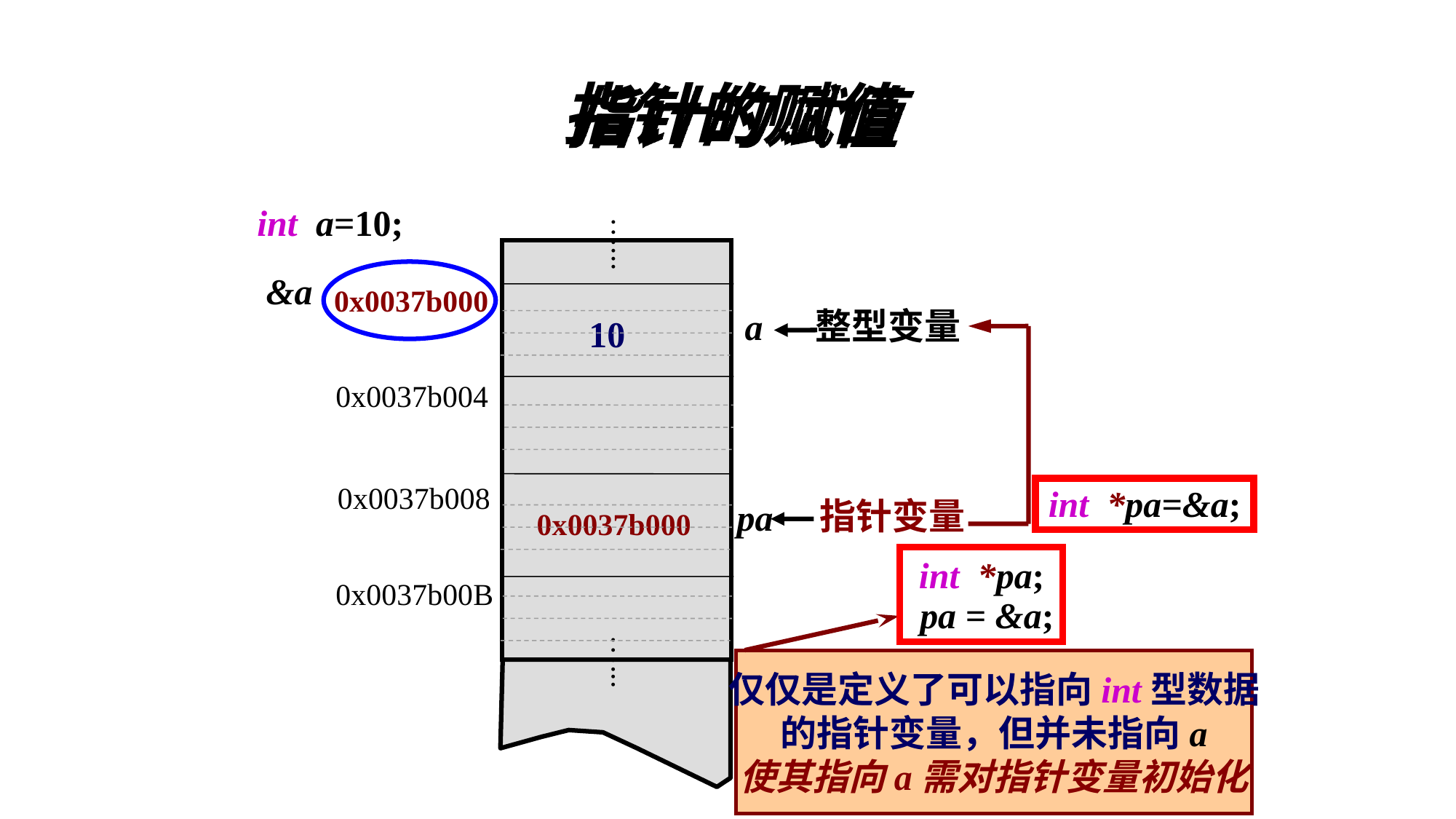

# 指针的赋值
int  a=10;
…...

&a
0x0037b000

整型变量
a
10

0x0037b004

0x0037b008

int  *pa=&a;

指针变量

pa
0x0037b000

int  *pa;

0x0037b00B

pa = &a;

仅仅是定义了可以指向int型数据
的指针变量，但并未指向a
使其指向a需对指针变量初始化

…...